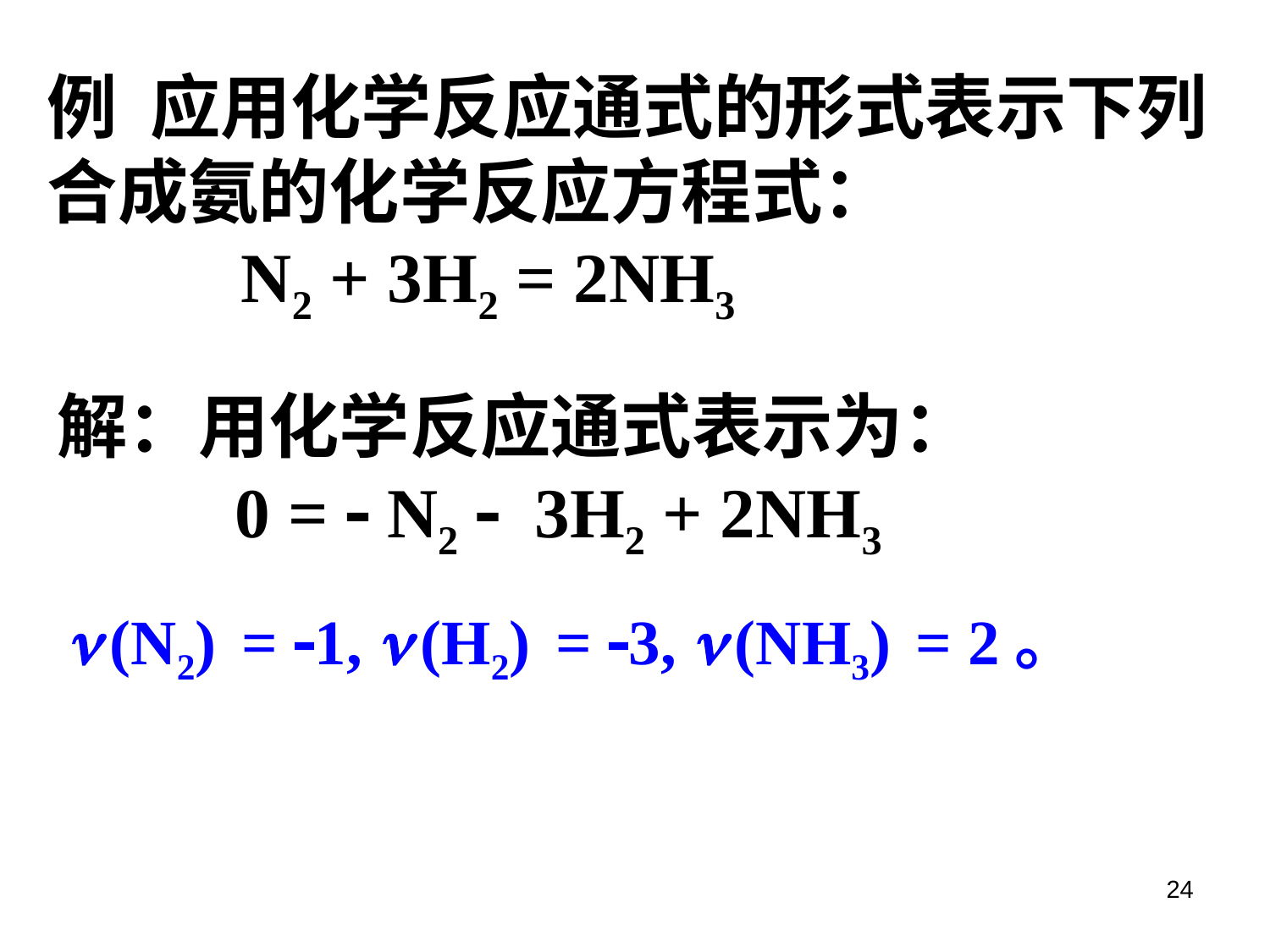

例  应用化学反应通式的形式表示下列合成氨的化学反应方程式：
           N2 + 3H2 = 2NH3
解：用化学反应通式表示为：
          0 = − N2 −  3H2 + 2NH3
ν (N2)  = −1, ν (H2)  = −3, ν (NH3)  = 2。
24